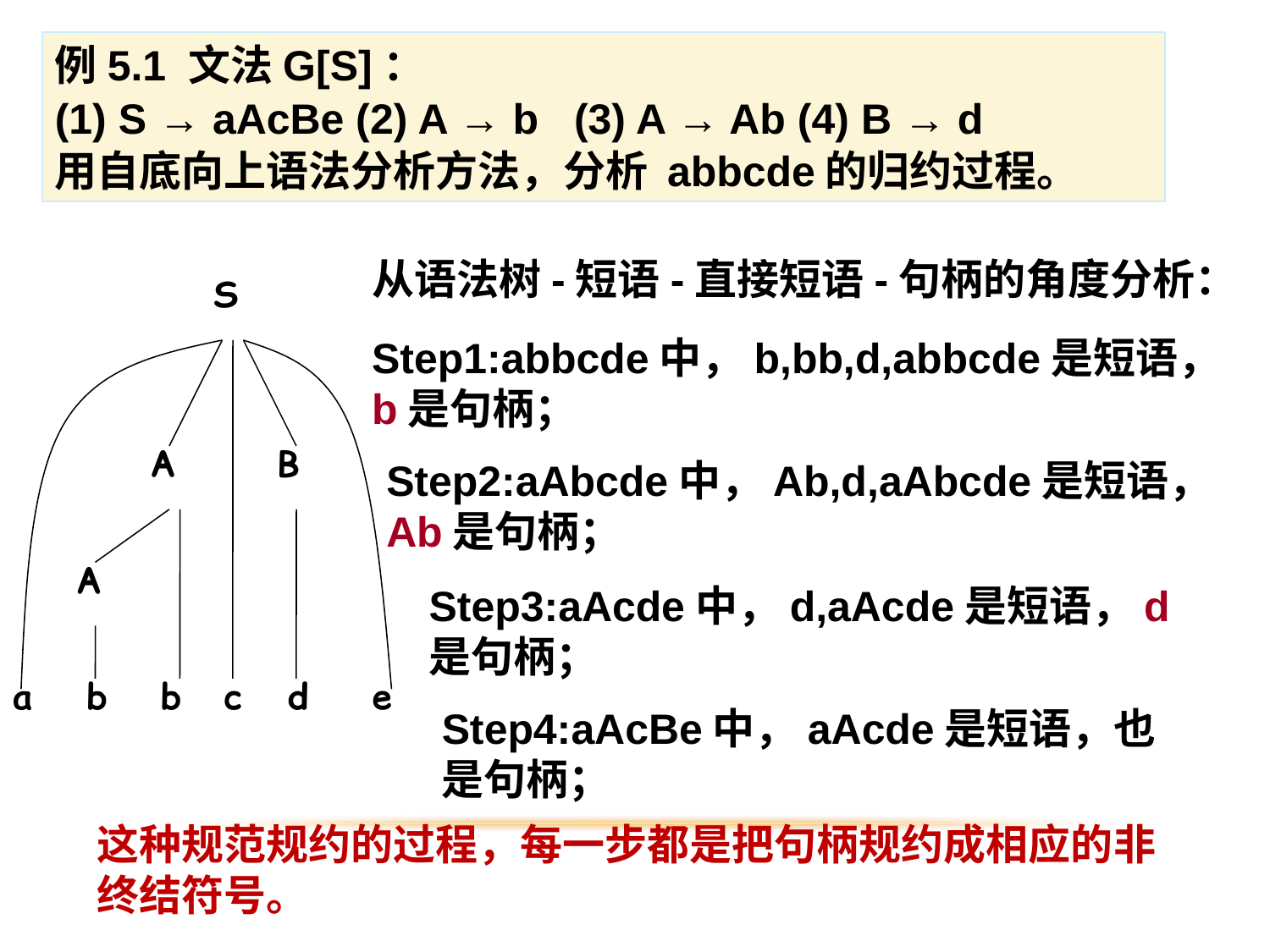

例5.1 文法G[S]：
(1) S → aAcBe (2) A → b   (3) A → Ab (4) B → d
用自底向上语法分析方法，分析 abbcde的归约过程。
从语法树-短语-直接短语-句柄的角度分析：
S

Step1:abbcde中，b,bb,d,abbcde是短语，b是句柄；
A

B

Step2:aAbcde中，Ab,d,aAbcde是短语，Ab是句柄；
A

Step3:aAcde中，d,aAcde是短语，d是句柄；
a
b
b
c
d
e
Step4:aAcBe中，aAcde是短语，也是句柄；
这种规范规约的过程，每一步都是把句柄规约成相应的非终结符号。